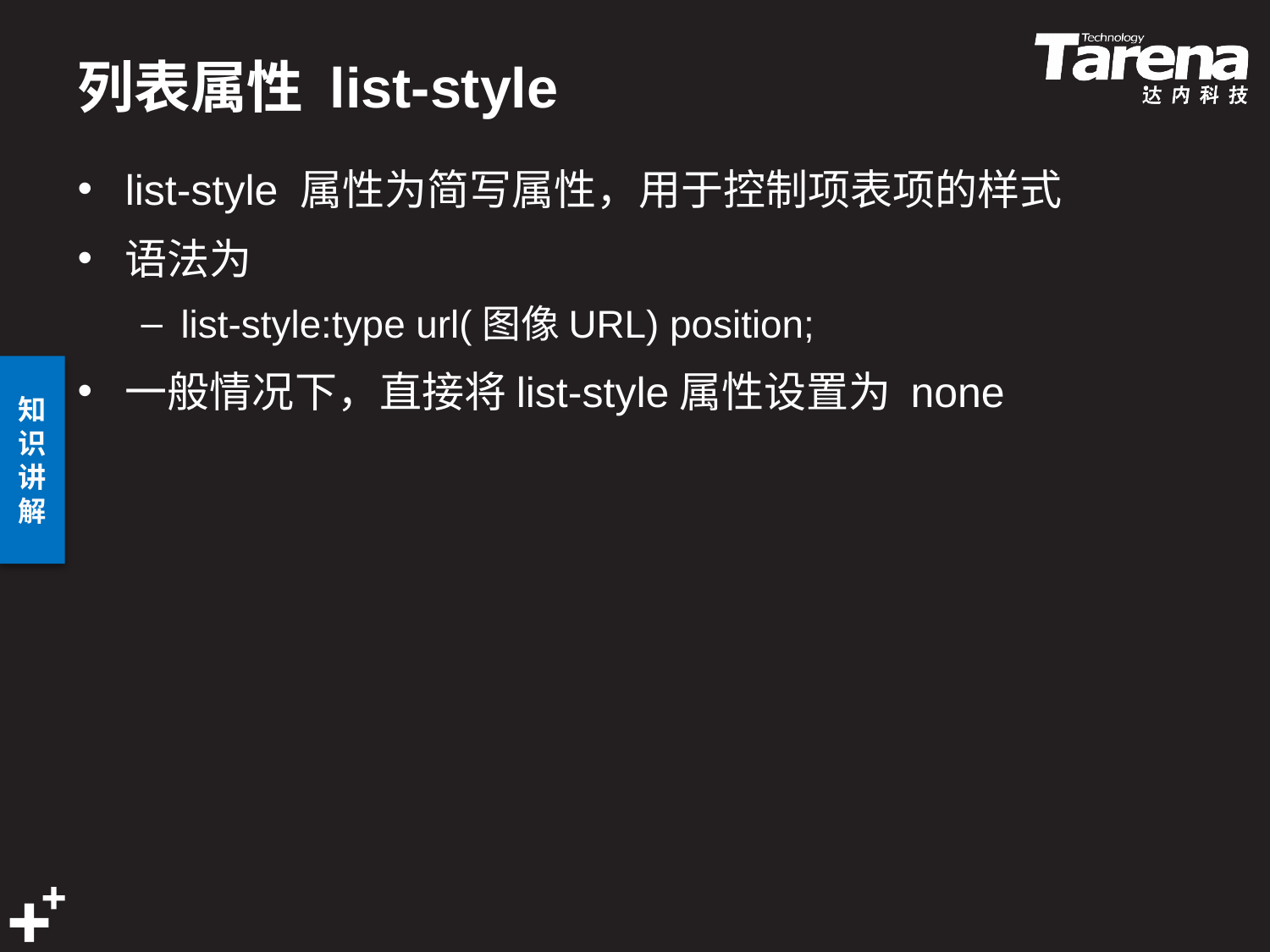

# 列表属性 list-style
list-style 属性为简写属性，用于控制项表项的样式
语法为
list-style:type url(图像URL) position;
一般情况下，直接将list-style属性设置为 none